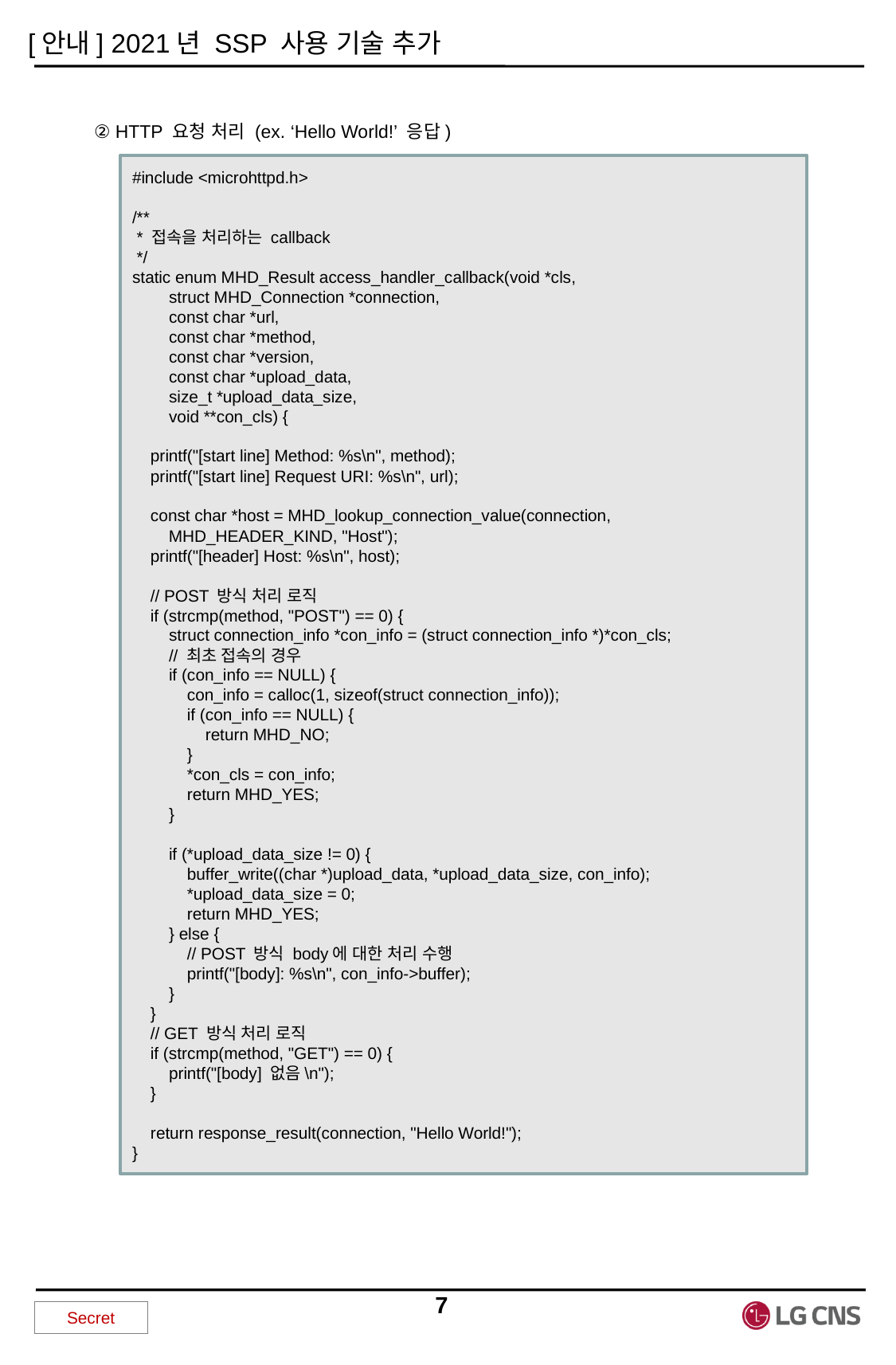

② HTTP 요청 처리 (ex. ‘Hello World!’ 응답)
#include <microhttpd.h>

/**
 * 접속을 처리하는 callback
 */
static enum MHD_Result access_handler_callback(void *cls,
        struct MHD_Connection *connection,
        const char *url,
        const char *method,
        const char *version,
        const char *upload_data,
        size_t *upload_data_size,
        void **con_cls) {

    printf("[start line] Method: %s\n", method);
    printf("[start line] Request URI: %s\n", url);

    const char *host = MHD_lookup_connection_value(connection,
        MHD_HEADER_KIND, "Host");
    printf("[header] Host: %s\n", host);

    // POST 방식 처리 로직
    if (strcmp(method, "POST") == 0) {
        struct connection_info *con_info = (struct connection_info *)*con_cls;
        // 최초 접속의 경우
        if (con_info == NULL) {
            con_info = calloc(1, sizeof(struct connection_info));
            if (con_info == NULL) {
                return MHD_NO;
            }
            *con_cls = con_info;
            return MHD_YES;
        }

        if (*upload_data_size != 0) {
            buffer_write((char *)upload_data, *upload_data_size, con_info);
            *upload_data_size = 0;
            return MHD_YES;
        } else {
            // POST 방식 body에 대한 처리 수행
            printf("[body]: %s\n", con_info->buffer);
        }
    }
    // GET 방식 처리 로직
    if (strcmp(method, "GET") == 0) {
        printf("[body] 없음\n");
    }

    return response_result(connection, "Hello World!");
}